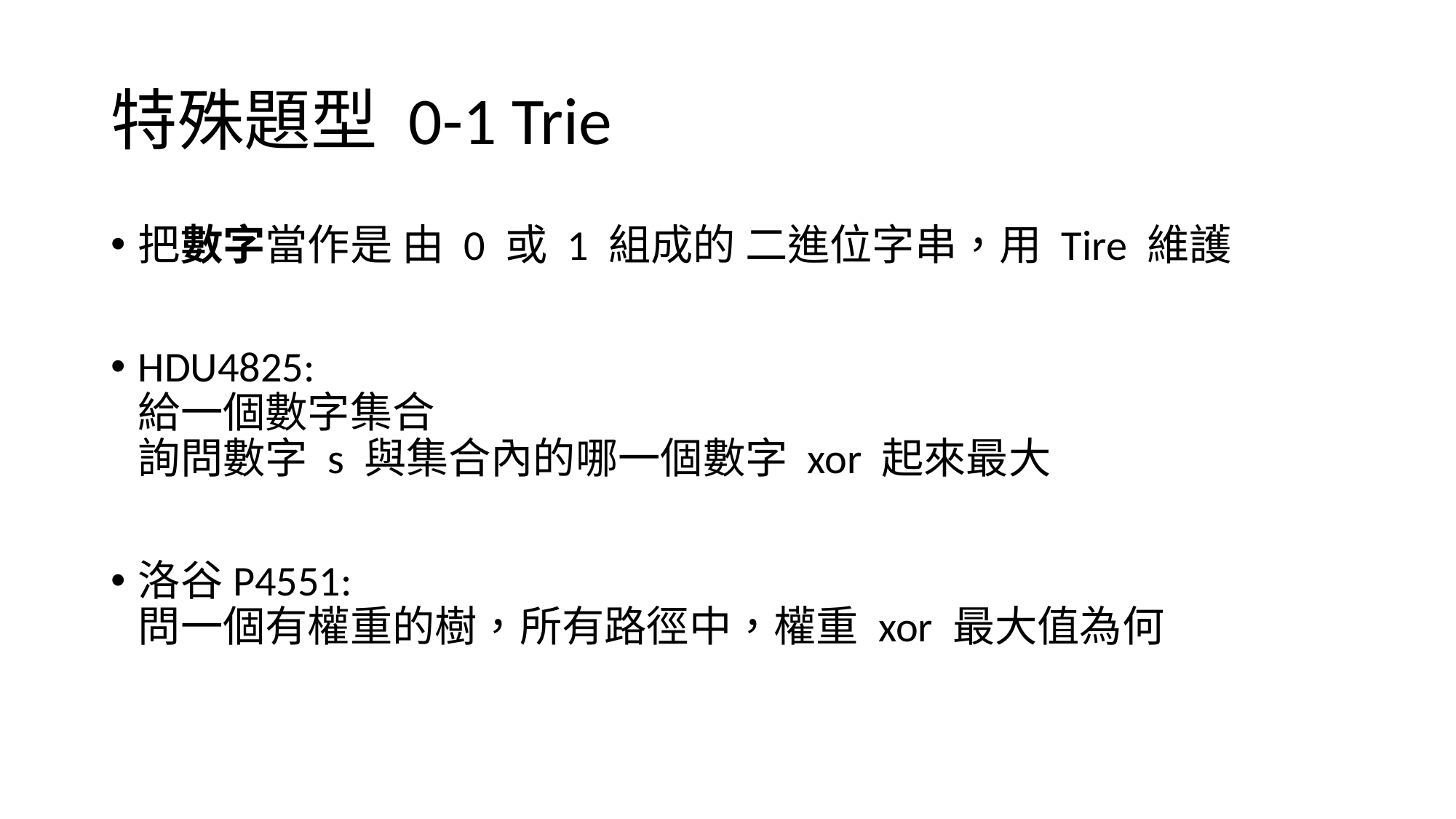

# 特殊題型 0-1 Trie
把數字當作是 由 0 或 1 組成的 二進位字串，用 Tire 維護

HDU4825:
給一個數字集合
詢問數字 s 與集合內的哪一個數字 xor 起來最大

洛谷P4551:
問一個有權重的樹，所有路徑中，權重 xor 最大值為何